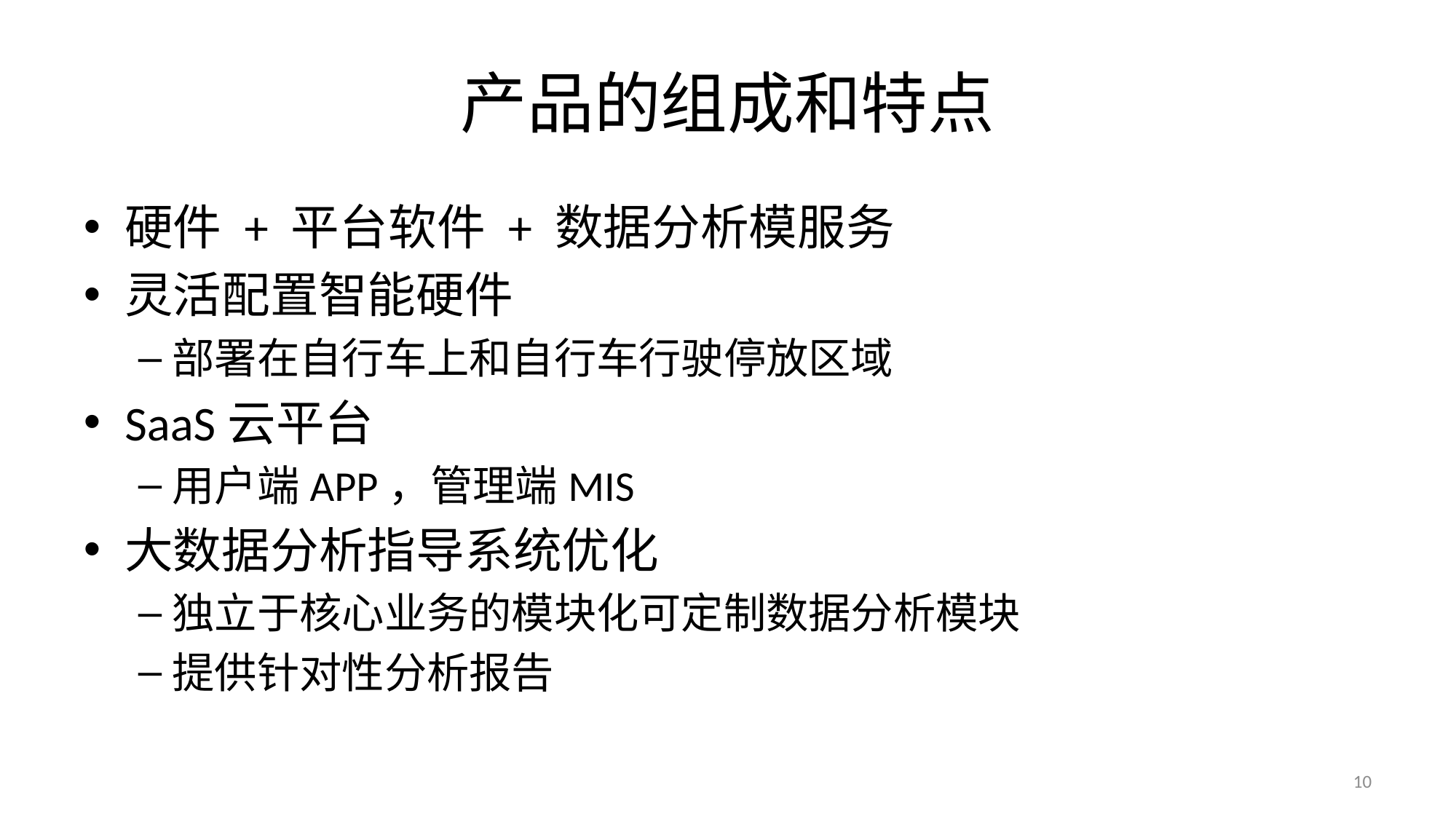

# 产品的组成和特点
硬件 + 平台软件 + 数据分析模服务
灵活配置智能硬件
部署在自行车上和自行车行驶停放区域
SaaS云平台
用户端APP，管理端MIS
大数据分析指导系统优化
独立于核心业务的模块化可定制数据分析模块
提供针对性分析报告

10